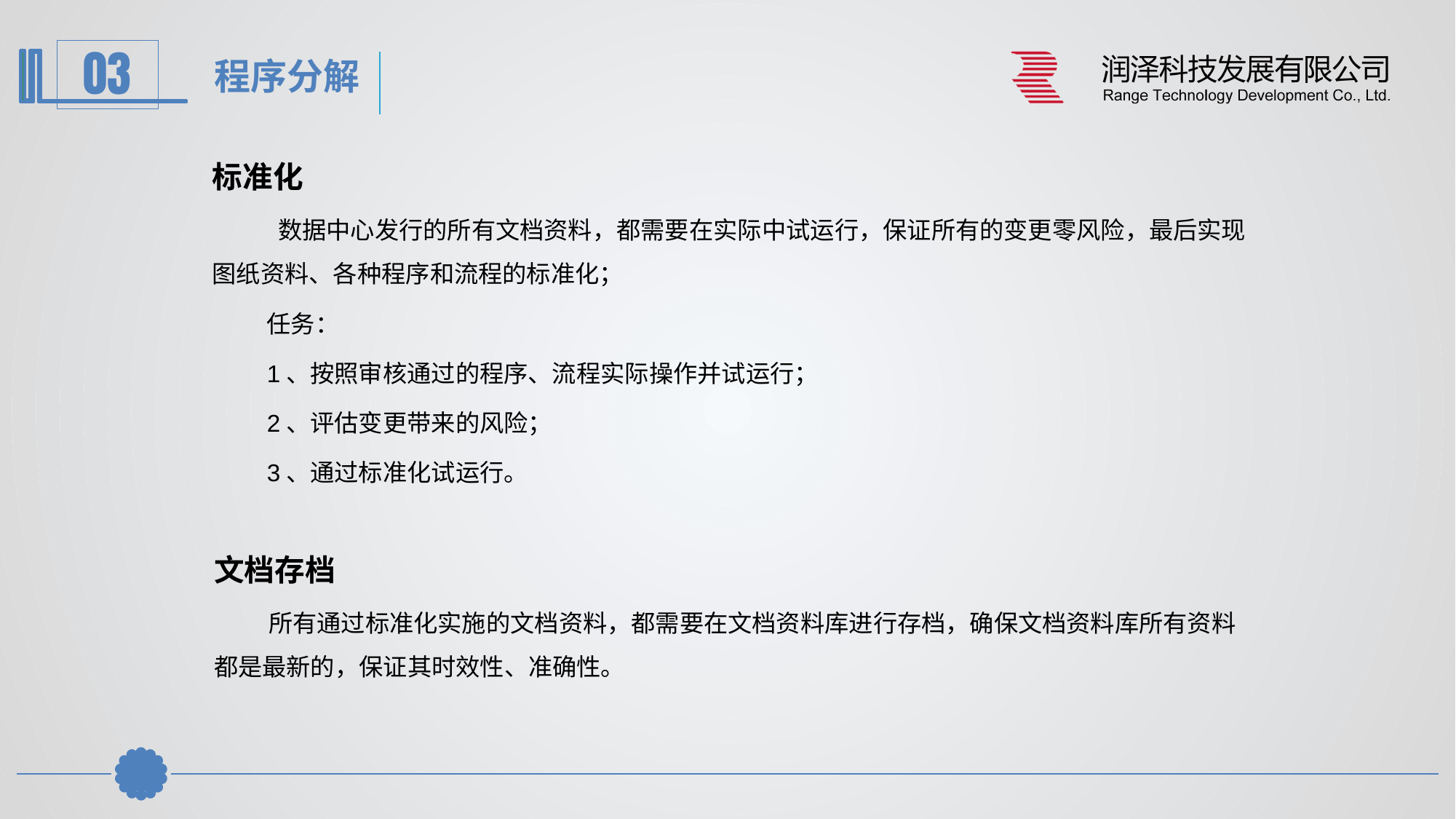

程序分解
标准化
 数据中心发行的所有文档资料，都需要在实际中试运行，保证所有的变更零风险，最后实现图纸资料、各种程序和流程的标准化；
任务：
1、按照审核通过的程序、流程实际操作并试运行；
2、评估变更带来的风险；
3、通过标准化试运行。
文档存档
所有通过标准化实施的文档资料，都需要在文档资料库进行存档，确保文档资料库所有资料都是最新的，保证其时效性、准确性。
17